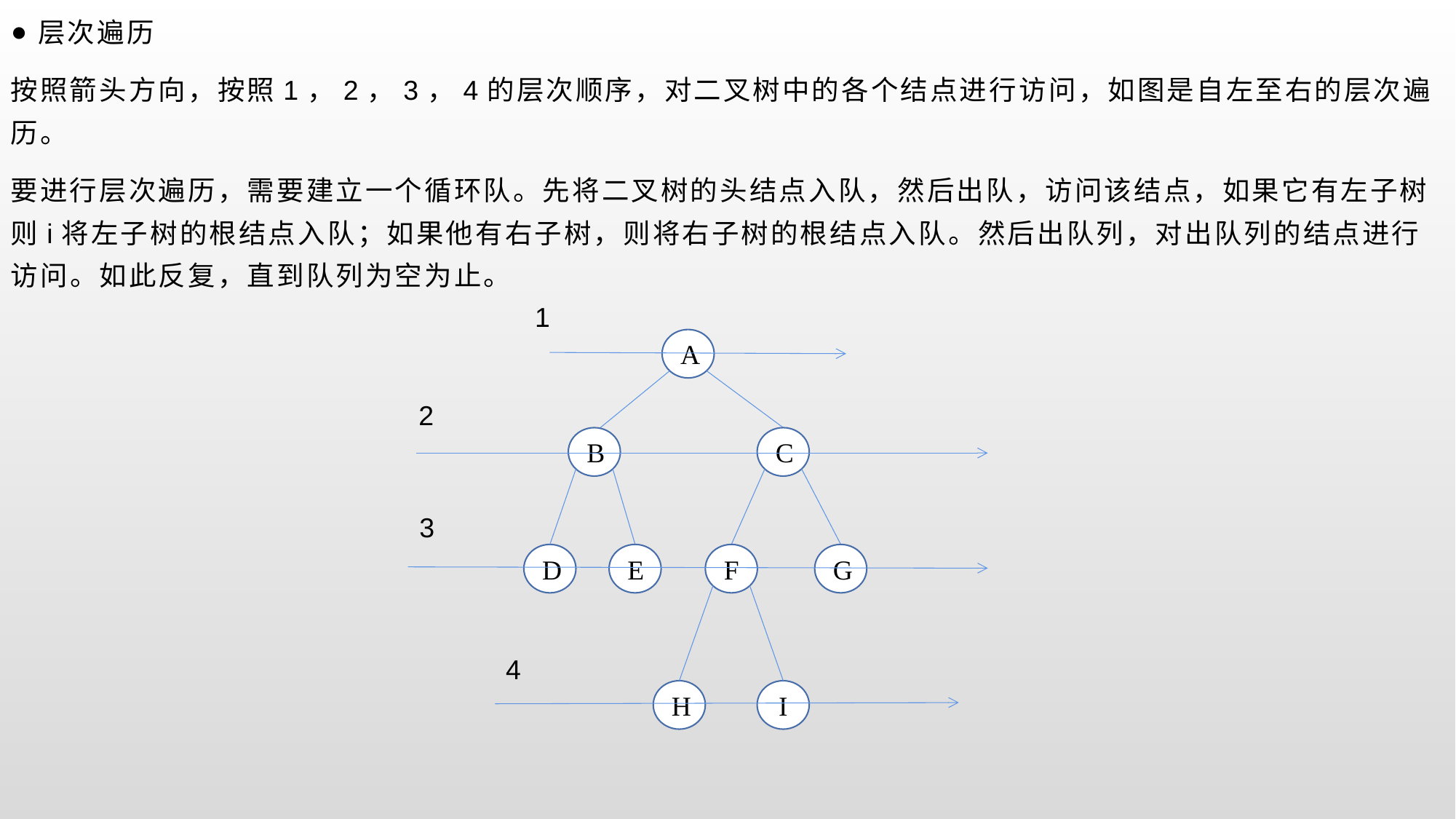

层次遍历
按照箭头方向，按照1，2，3，4的层次顺序，对二叉树中的各个结点进行访问，如图是自左至右的层次遍历。
要进行层次遍历，需要建立一个循环队。先将二叉树的头结点入队，然后出队，访问该结点，如果它有左子树则i将左子树的根结点入队；如果他有右子树，则将右子树的根结点入队。然后出队列，对出队列的结点进行访问。如此反复，直到队列为空为止。
1
A
2
B
C
3
D
E
F
G
4
H
I